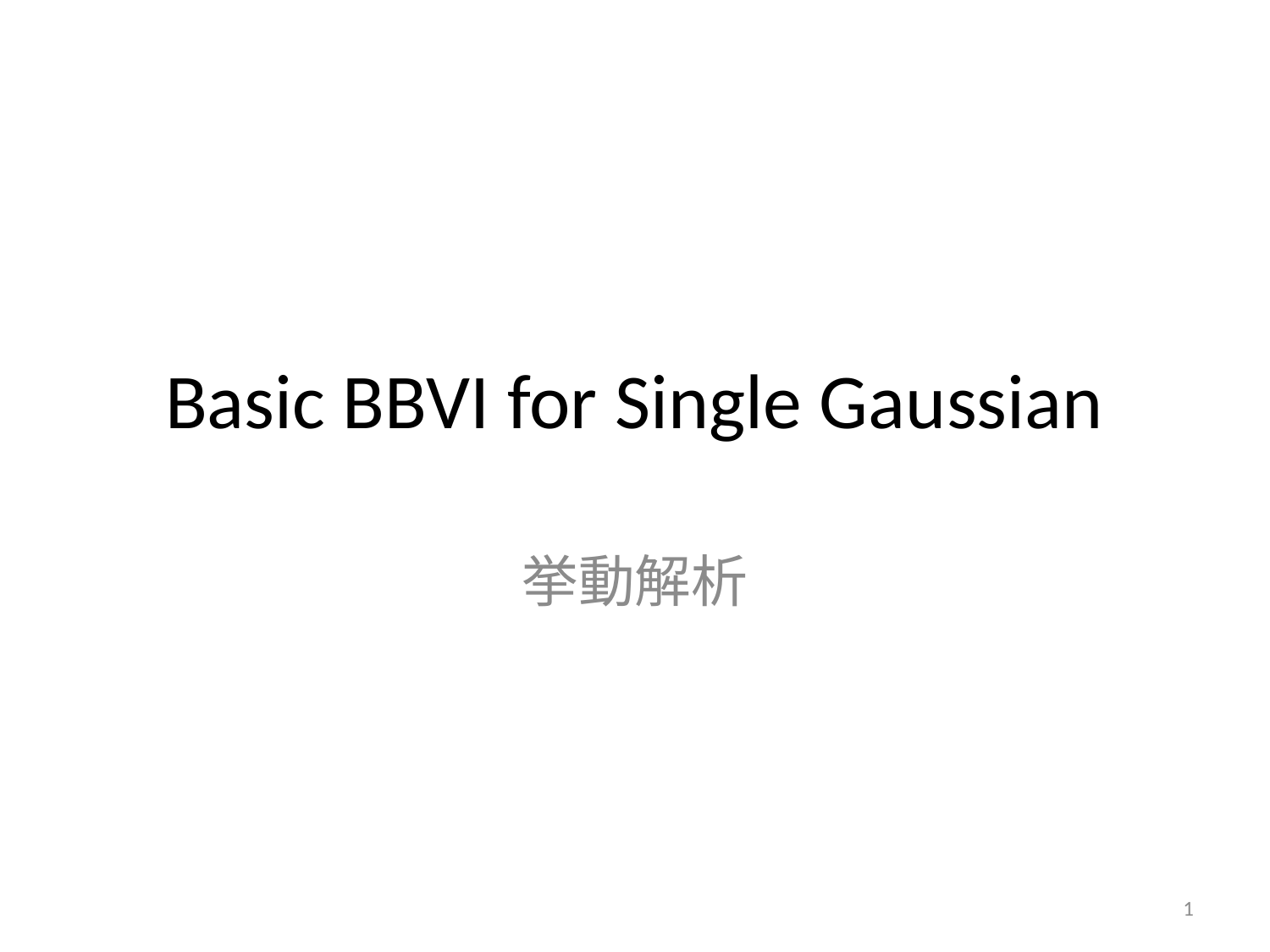

# Basic BBVI for Single Gaussian
挙動解析
1